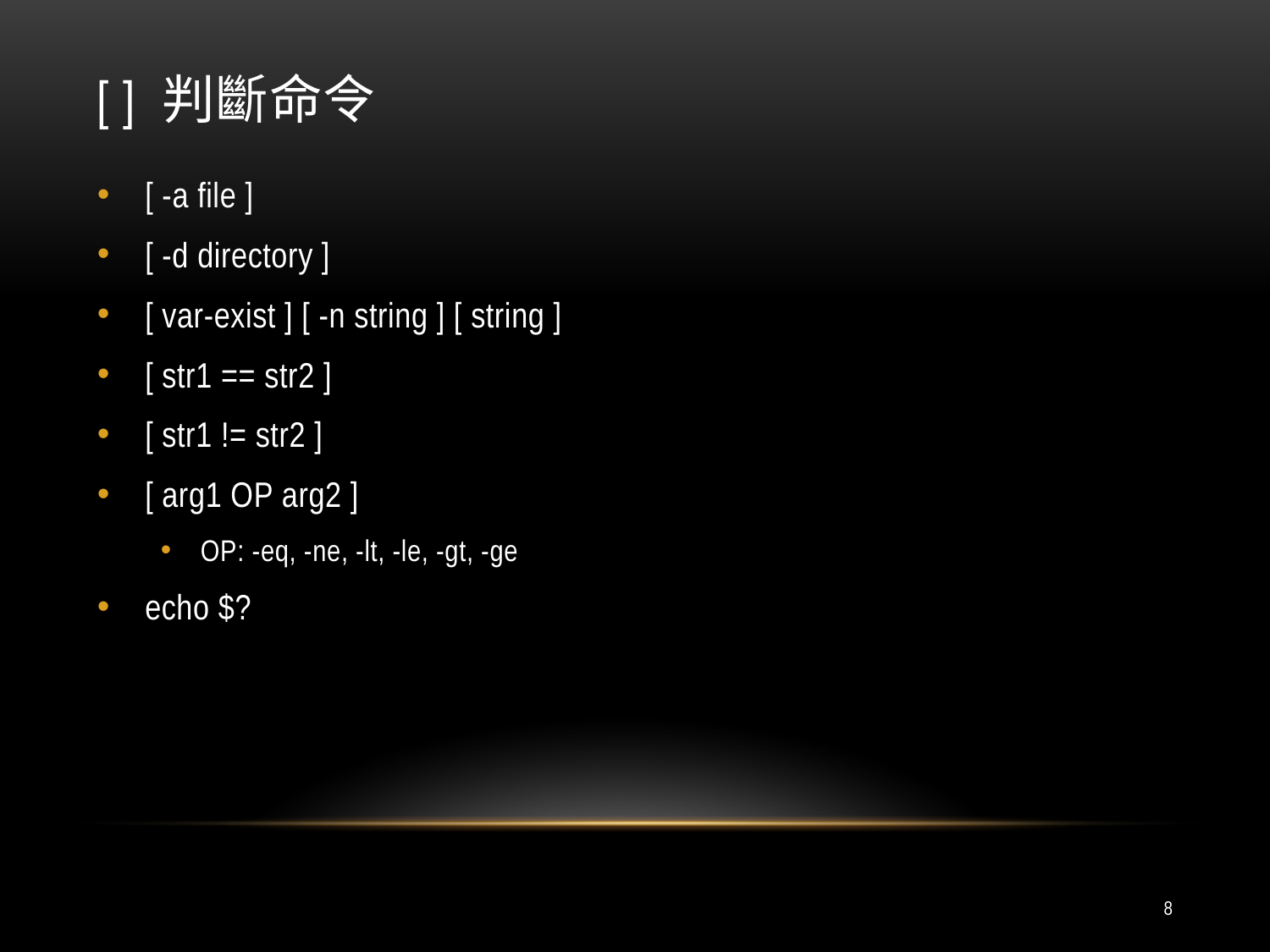

# [ ] 判斷命令
[ -a file ]
[ -d directory ]
[ var-exist ] [ -n string ] [ string ]
[ str1 == str2 ]
[ str1 != str2 ]
[ arg1 OP arg2 ]
OP: -eq, -ne, -lt, -le, -gt, -ge
echo $?
8